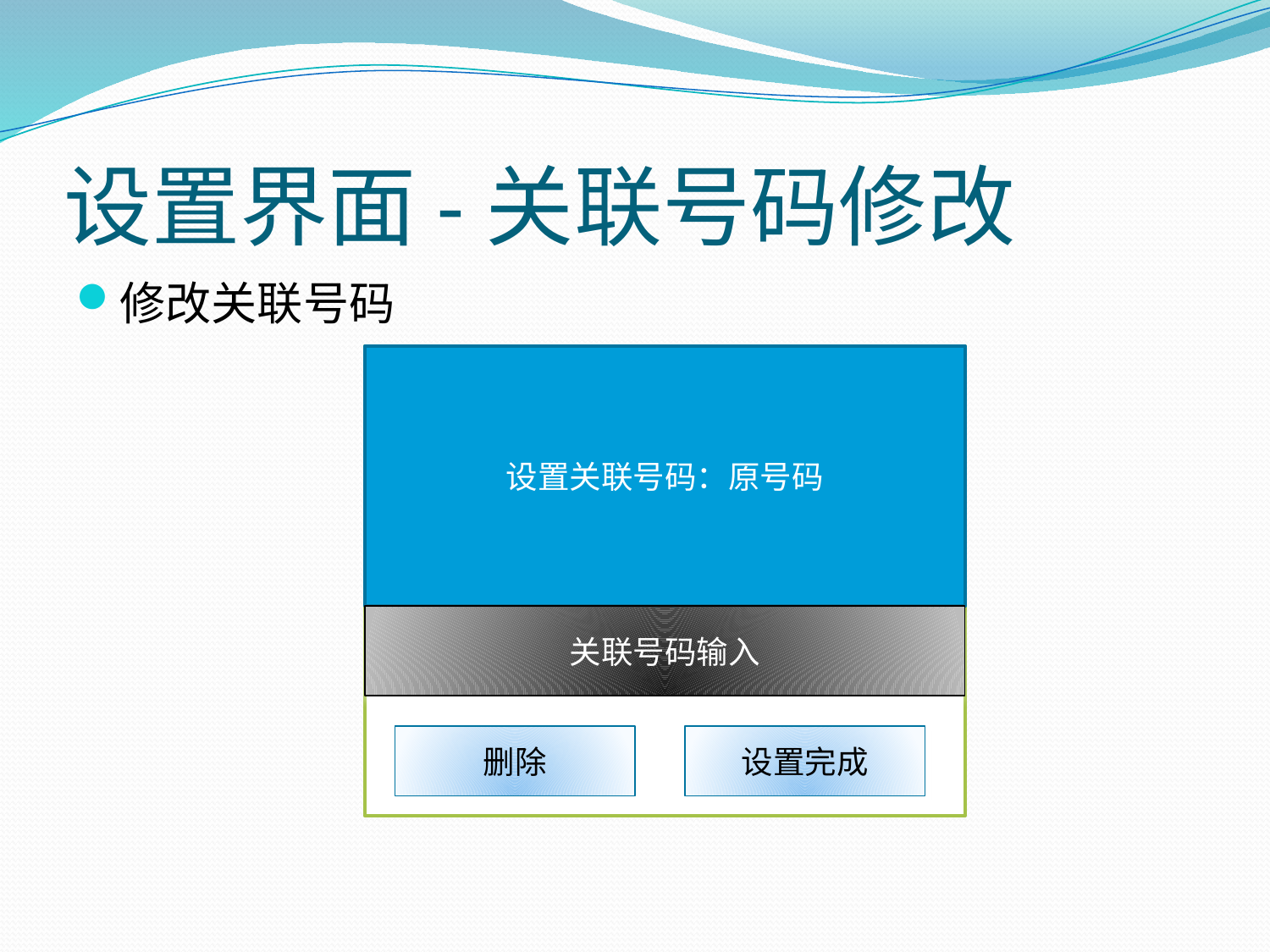

# 设置界面-关联号码修改
修改关联号码

设置关联号码：原号码
关联号码输入
删除
设置完成